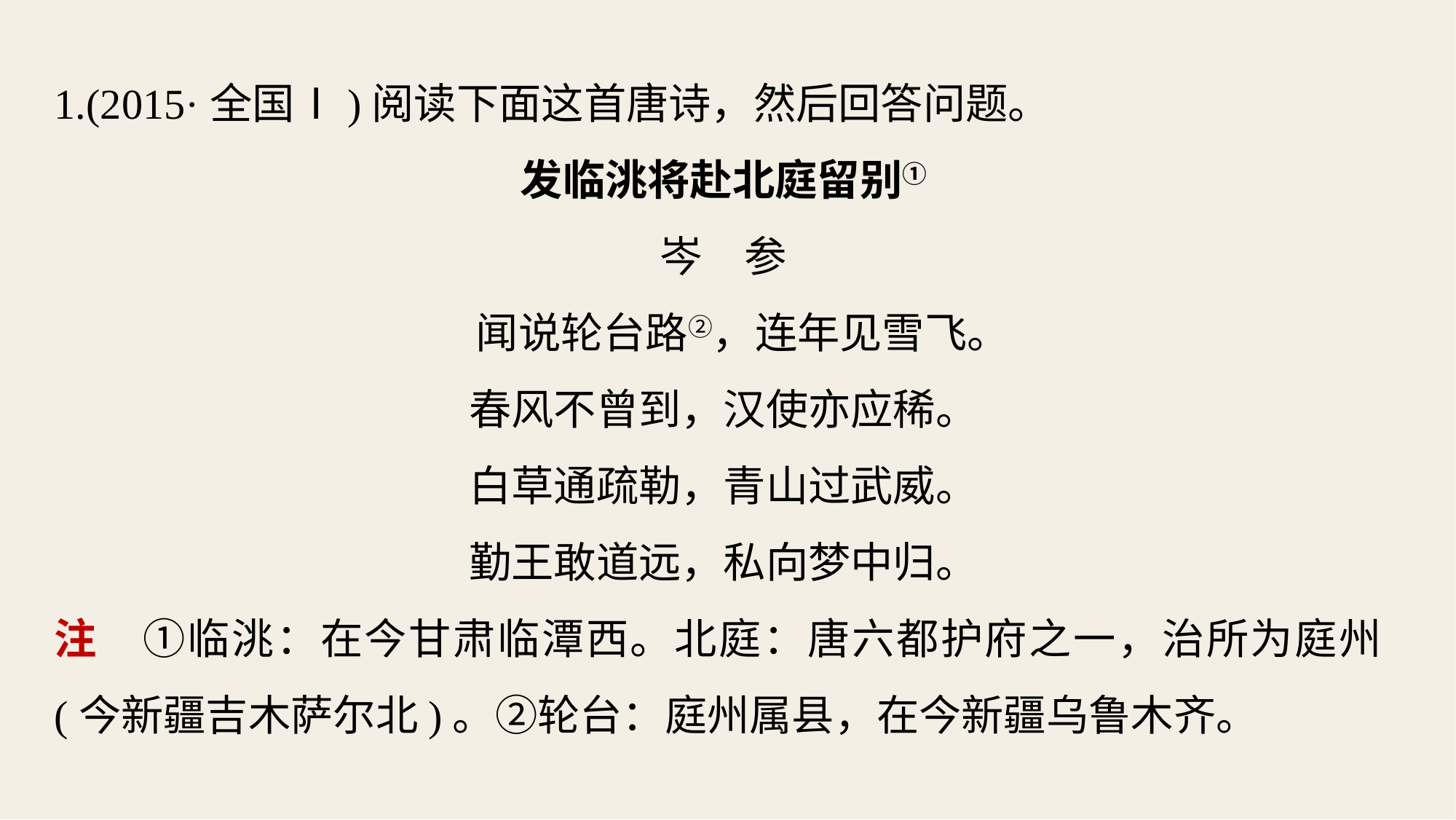

1.(2015·全国Ⅰ)阅读下面这首唐诗，然后回答问题。
发临洮将赴北庭留别①
岑　参
   闻说轮台路②，连年见雪飞。
春风不曾到，汉使亦应稀。
白草通疏勒，青山过武威。
勤王敢道远，私向梦中归。
注　①临洮：在今甘肃临潭西。北庭：唐六都护府之一，治所为庭州(今新疆吉木萨尔北)。②轮台：庭州属县，在今新疆乌鲁木齐。